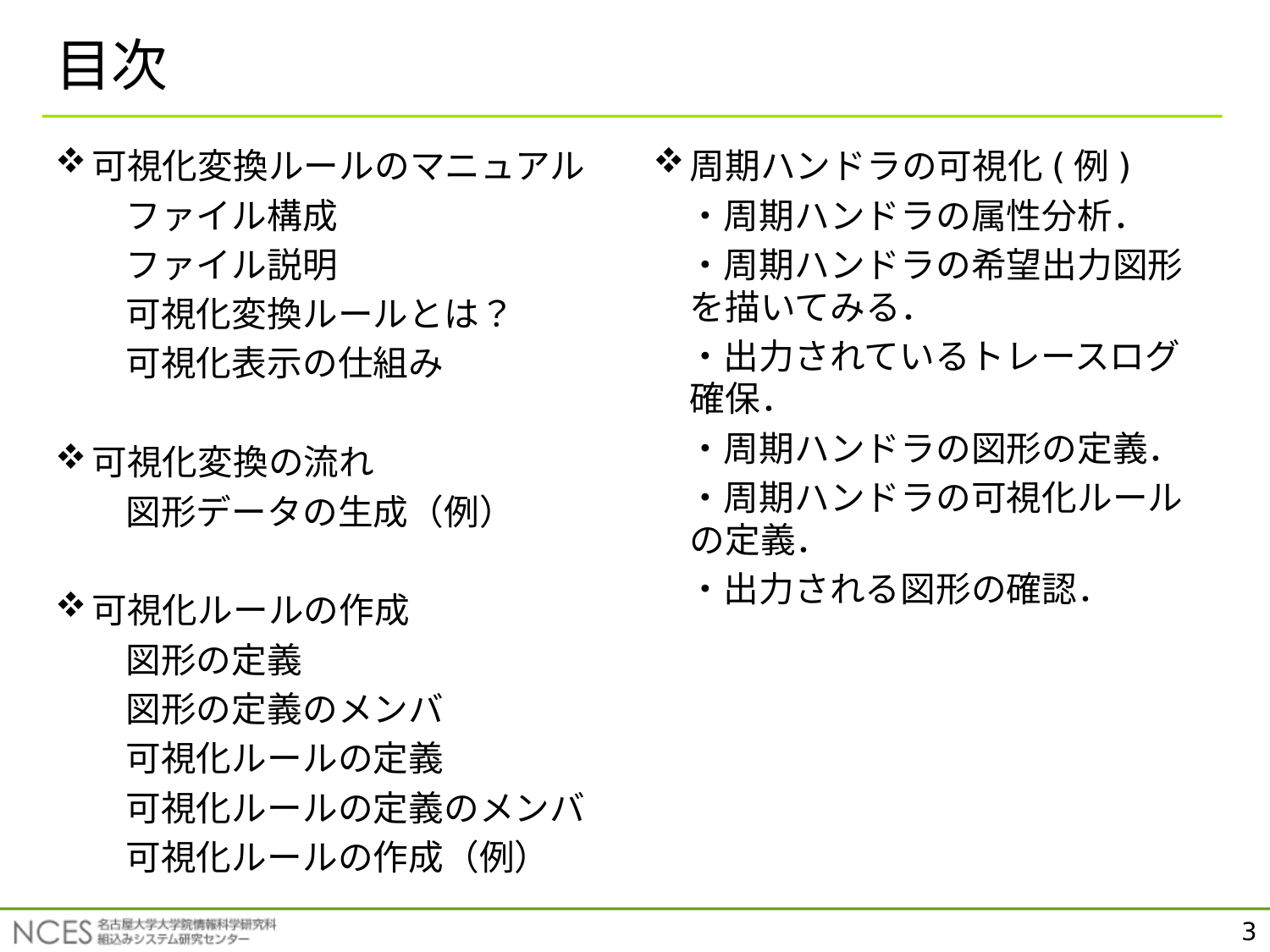

# 目次
可視化変換ルールのマニュアル
　　ファイル構成
　　ファイル説明
　　可視化変換ルールとは？
　　可視化表示の仕組み

可視化変換の流れ
　　図形データの生成（例）

可視化ルールの作成
　　図形の定義
　　図形の定義のメンバ
　　可視化ルールの定義
　　可視化ルールの定義のメンバ
　　可視化ルールの作成（例）

周期ハンドラの可視化(例)
　・周期ハンドラの属性分析．
　・周期ハンドラの希望出力図形を描いてみる．
　・出力されているトレースログ確保．
　・周期ハンドラの図形の定義．
　・周期ハンドラの可視化ルールの定義．
　・出力される図形の確認．
3